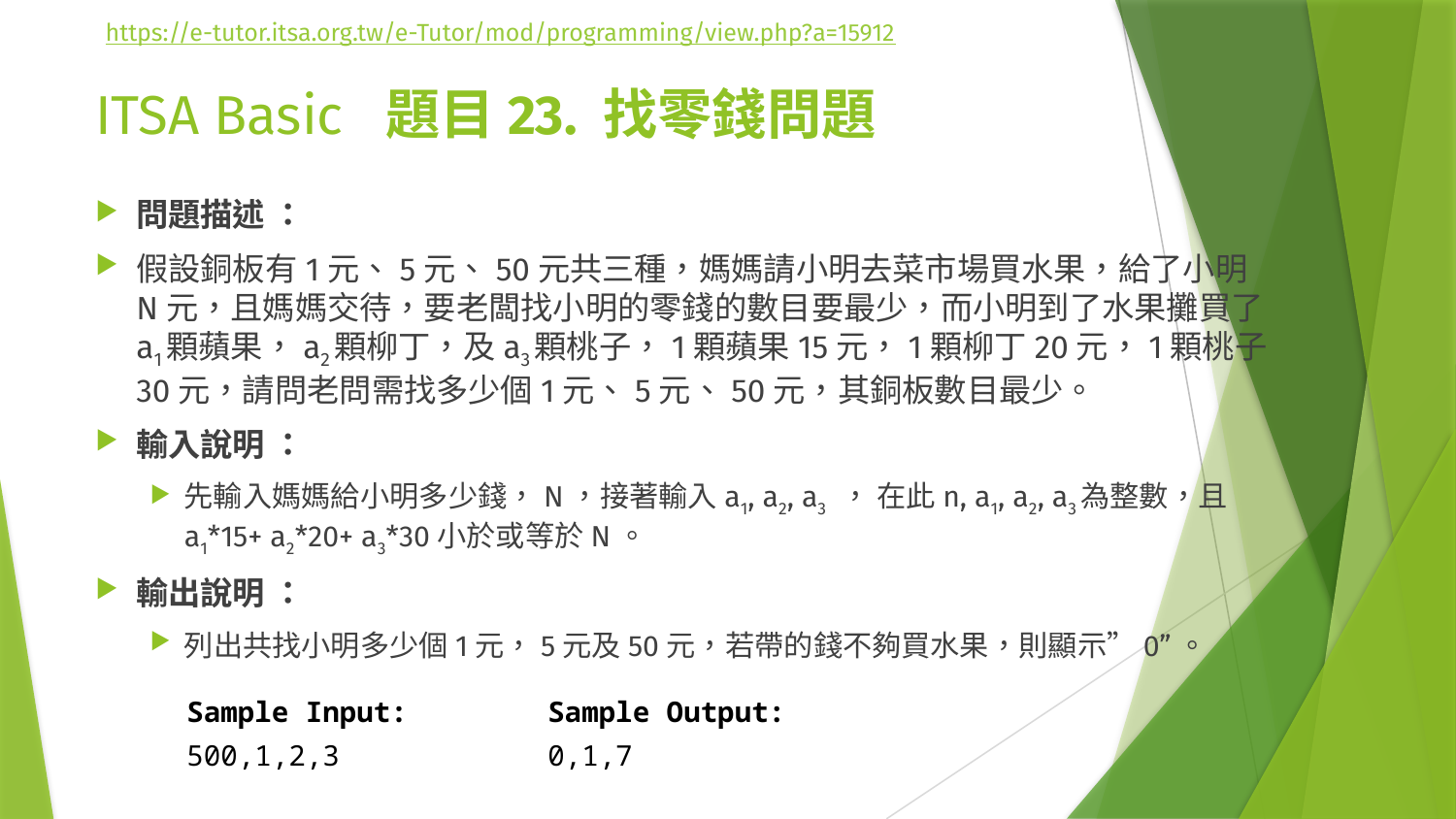

https://e-tutor.itsa.org.tw/e-Tutor/mod/programming/view.php?a=15912
# ITSA Basic  題目23. 找零錢問題
問題描述 ：
假設銅板有1元、5元、50元共三種，媽媽請小明去菜市場買水果，給了小明N元，且媽媽交待，要老闆找小明的零錢的數目要最少，而小明到了水果攤買了a1顆蘋果，a2顆柳丁，及a3顆桃子，1顆蘋果15元，1顆柳丁20元，1顆桃子30元，請問老問需找多少個1元、5元、50元，其銅板數目最少。
輸入說明 ：
先輸入媽媽給小明多少錢，N，接著輸入a1, a2, a3 ， 在此n, a1, a2, a3為整數，且a1*15+ a2*20+ a3*30小於或等於N。
輸出說明 ：
列出共找小明多少個1元，5元及50元，若帶的錢不夠買水果，則顯示”0”。
| Sample Input: | Sample Output: |
| --- | --- |
| 500,1,2,3 | 0,1,7 |